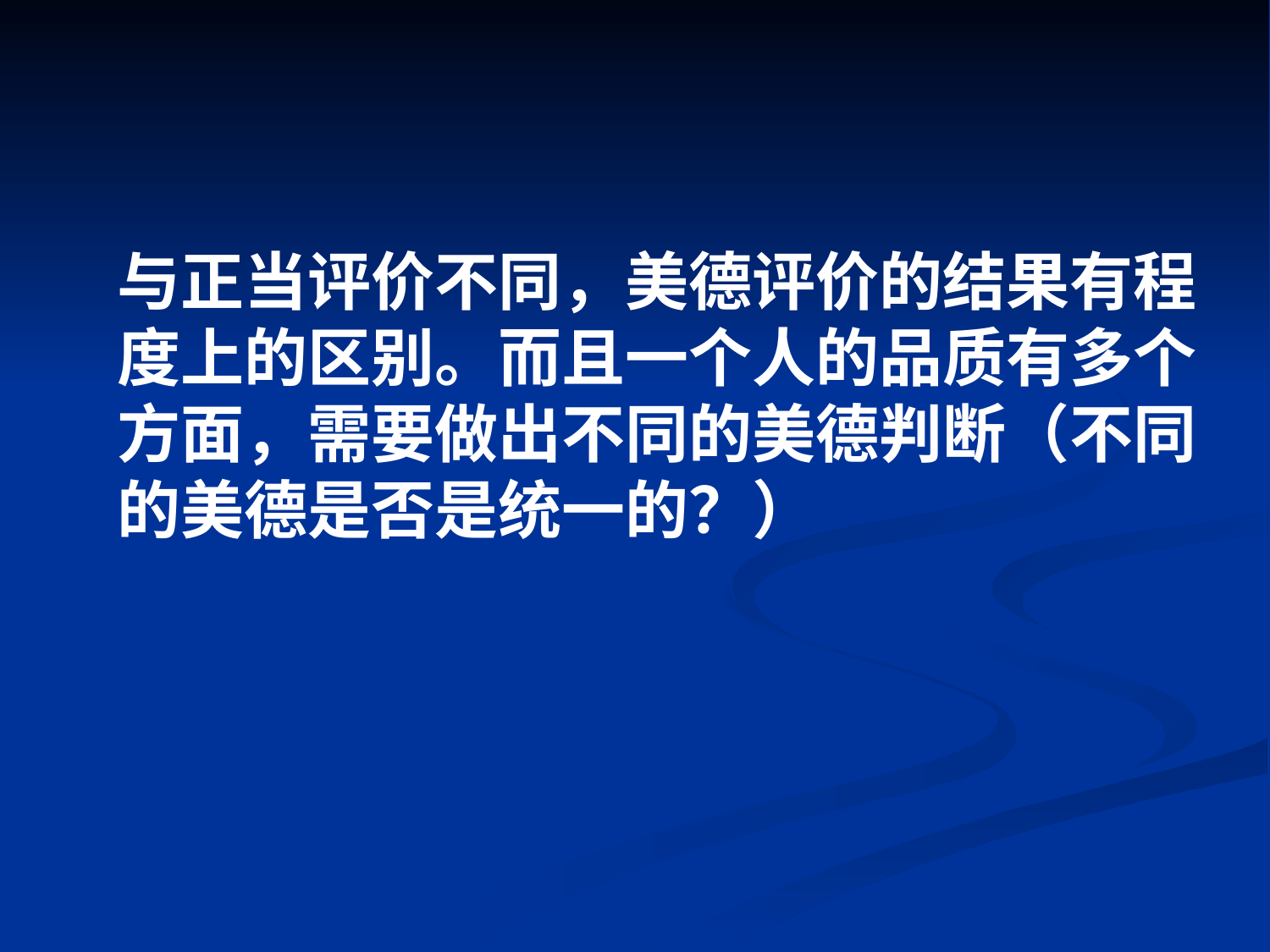

与正当评价不同，美德评价的结果有程度上的区别。而且一个人的品质有多个方面，需要做出不同的美德判断（不同的美德是否是统一的？）